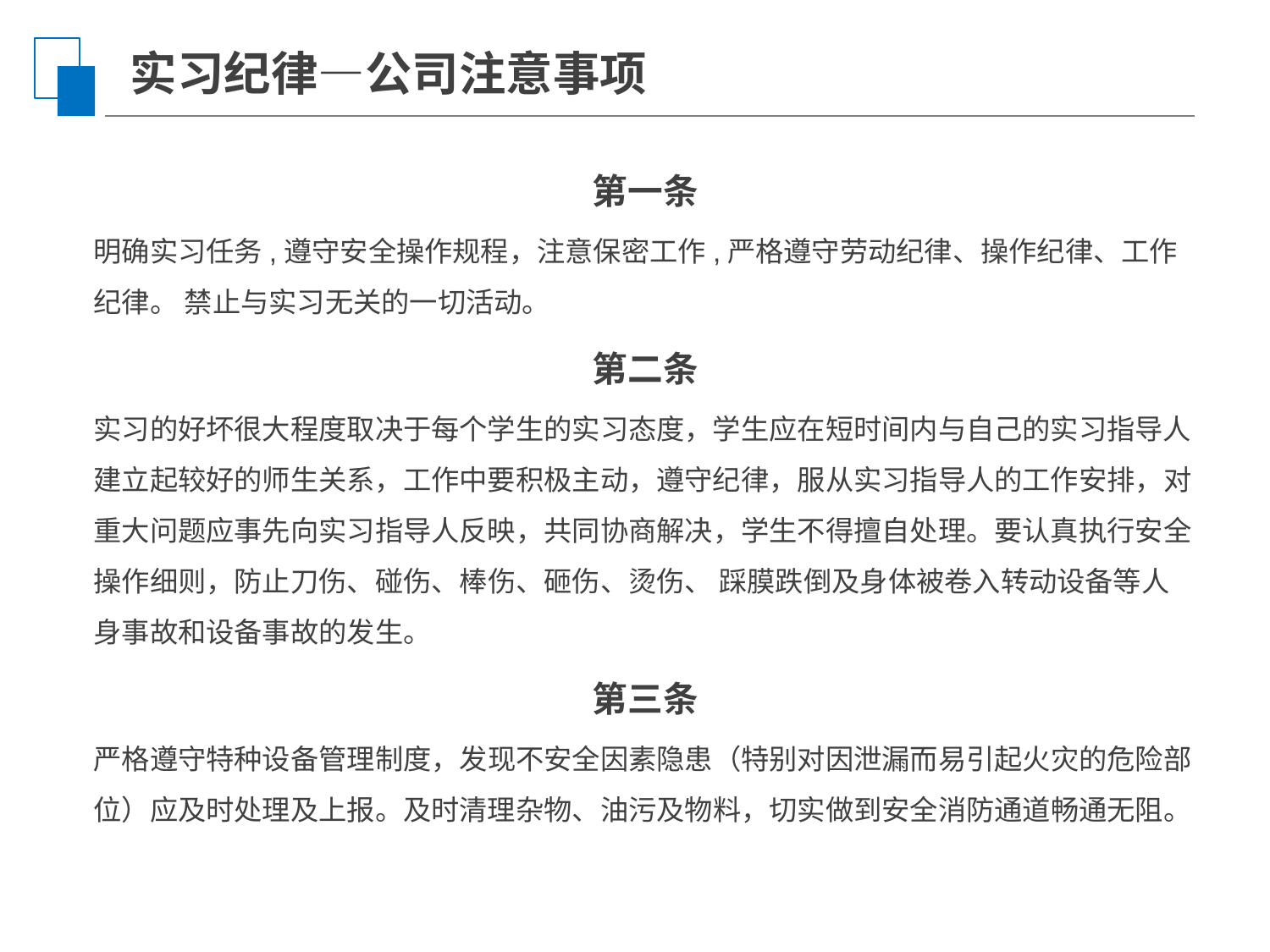

实习纪律—公司注意事项
第一条
明确实习任务,遵守安全操作规程，注意保密工作,严格遵守劳动纪律、操作纪律、工作纪律。 禁止与实习无关的一切活动。
第二条
实习的好坏很大程度取决于每个学生的实习态度，学生应在短时间内与自己的实习指导人建立起较好的师生关系，工作中要积极主动，遵守纪律，服从实习指导人的工作安排，对重大问题应事先向实习指导人反映，共同协商解决，学生不得擅自处理。要认真执行安全操作细则，防止刀伤、碰伤、棒伤、砸伤、烫伤、 踩膜跌倒及身体被卷入转动设备等人身事故和设备事故的发生。
第三条
严格遵守特种设备管理制度，发现不安全因素隐患（特别对因泄漏而易引起火灾的危险部位）应及时处理及上报。及时清理杂物、油污及物料，切实做到安全消防通道畅通无阻。